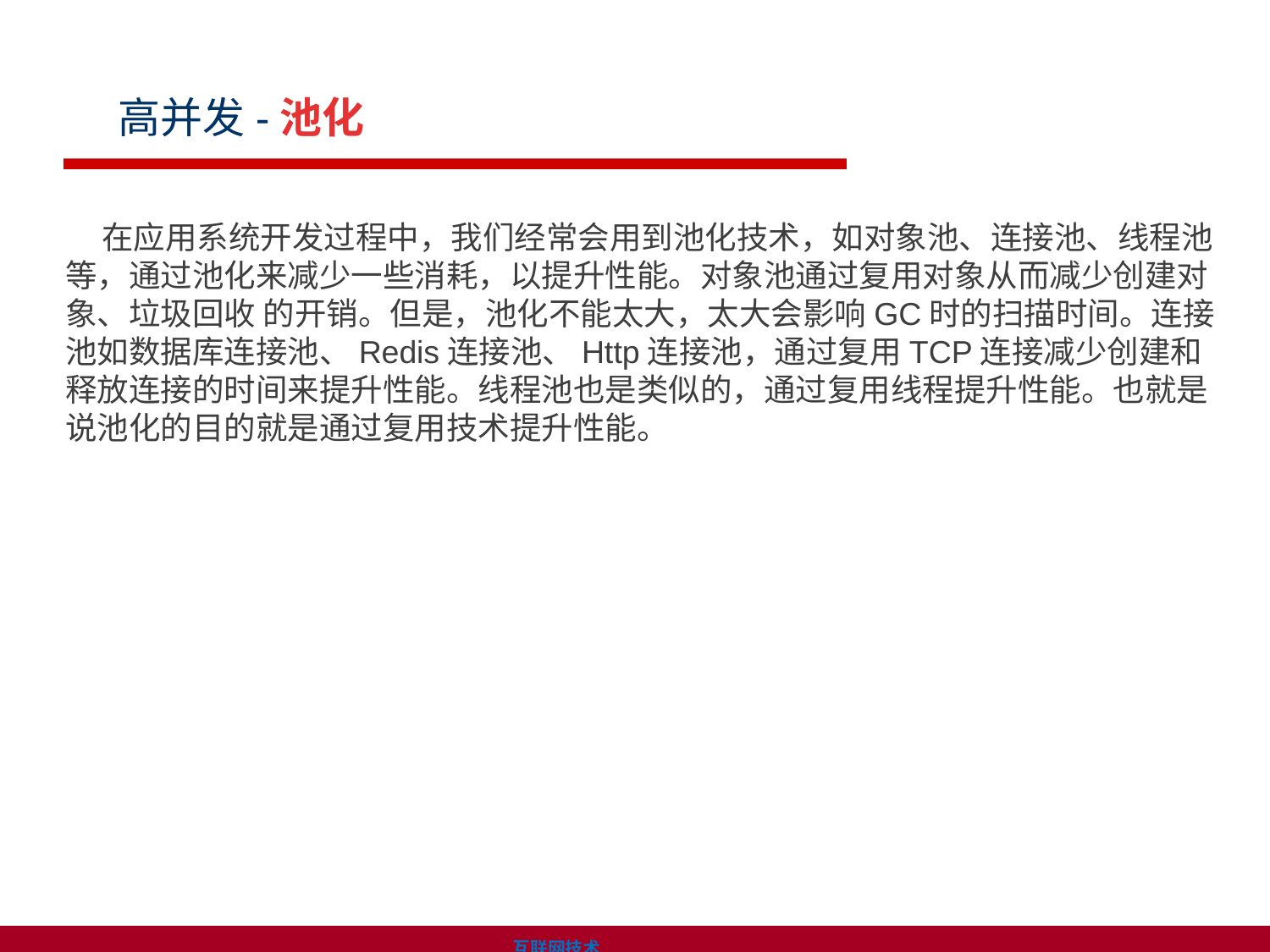

高并发-池化
    在应用系统开发过程中，我们经常会用到池化技术，如对象池、连接池、线程池等，通过池化来减少一些消耗，以提升性能。对象池通过复用对象从而减少创建对象、垃圾回收 的开销。但是，池化不能太大，太大会影响GC时的扫描时间。连接池如数据库连接池、Redis连接池、Http连接池，通过复用TCP连接减少创建和释放连接的时间来提升性能。线程池也是类似的，通过复用线程提升性能。也就是说池化的目的就是通过复用技术提升性能。